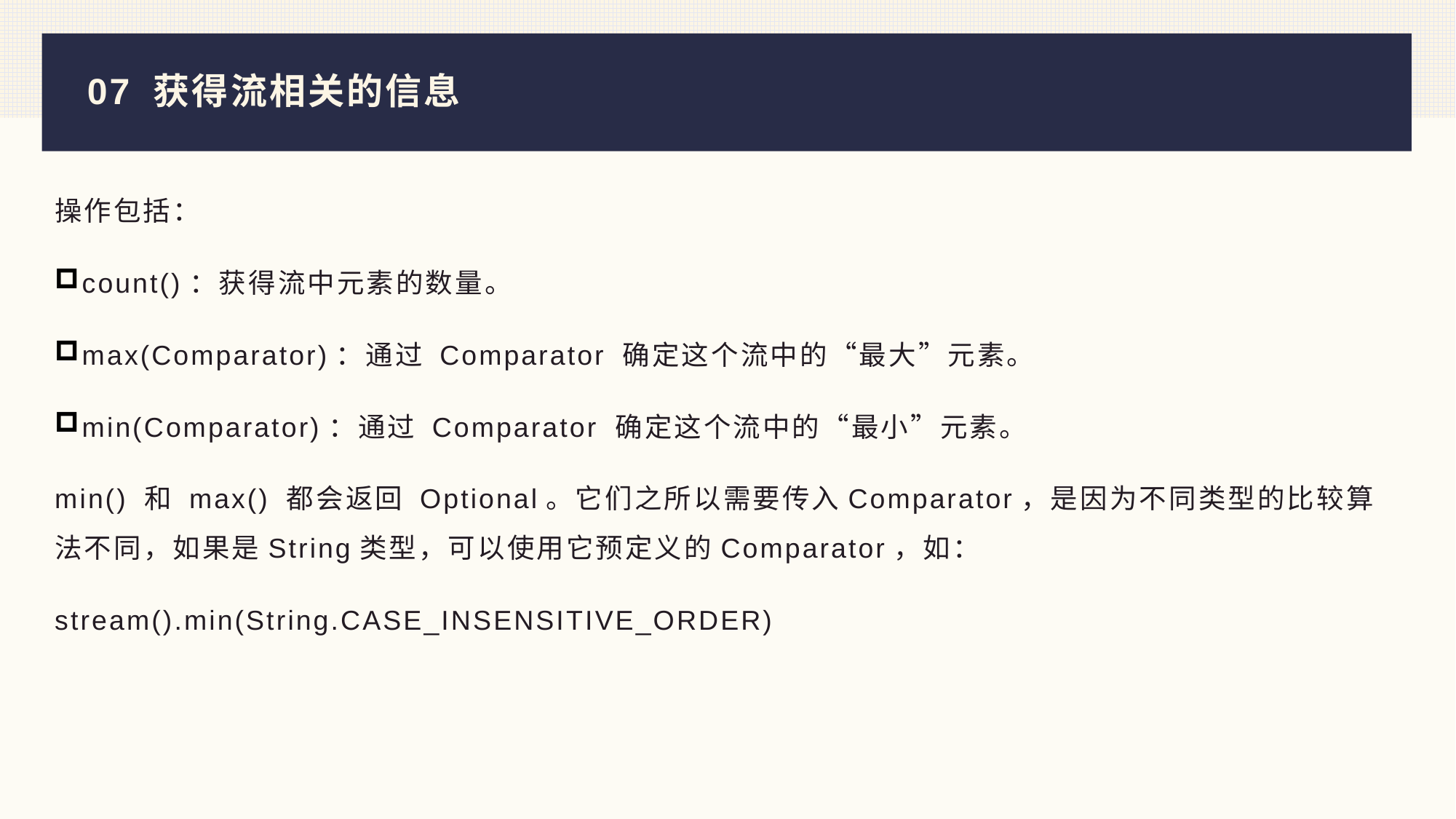

# 07 获得流相关的信息
操作包括：
count()：获得流中元素的数量。
max(Comparator)：通过 Comparator 确定这个流中的“最大”元素。
min(Comparator)：通过 Comparator 确定这个流中的“最小”元素。
min() 和 max() 都会返回 Optional。它们之所以需要传入Comparator，是因为不同类型的比较算法不同，如果是String类型，可以使用它预定义的Comparator，如：
stream().min(String.CASE_INSENSITIVE_ORDER)